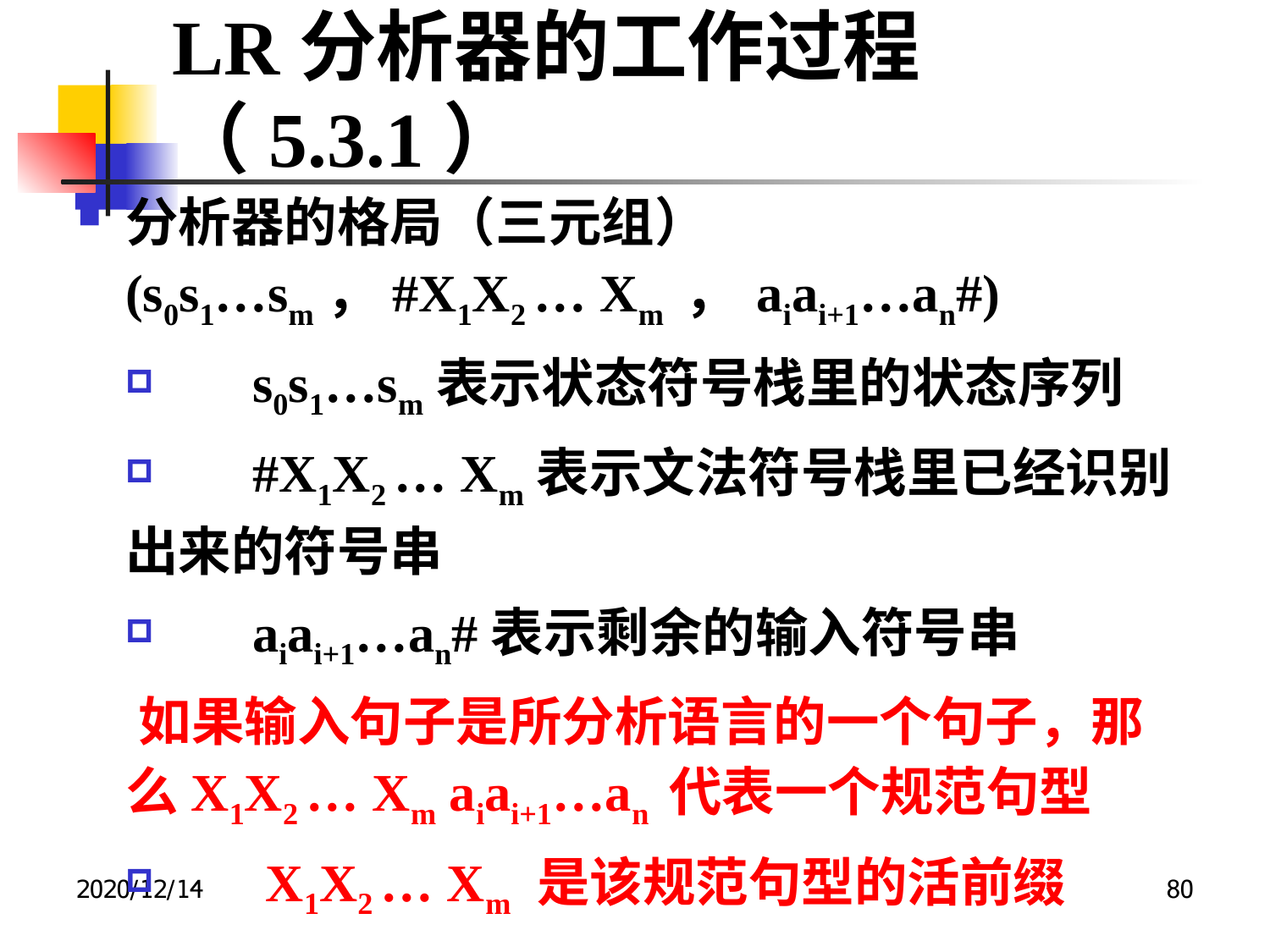

LR分析器的工作过程（5.3.1）
分析器的格局（三元组）
	(s0s1…sm，#X1X2 … Xm ， aiai+1…an#)
	s0s1…sm表示状态符号栈里的状态序列
	#X1X2 … Xm表示文法符号栈里已经识别出来的符号串
 	aiai+1…an#表示剩余的输入符号串
    如果输入句子是所分析语言的一个句子，那么X1X2 … Xm aiai+1…an 代表一个规范句型
	 X1X2 … Xm 是该规范句型的活前缀
2020/12/14
80